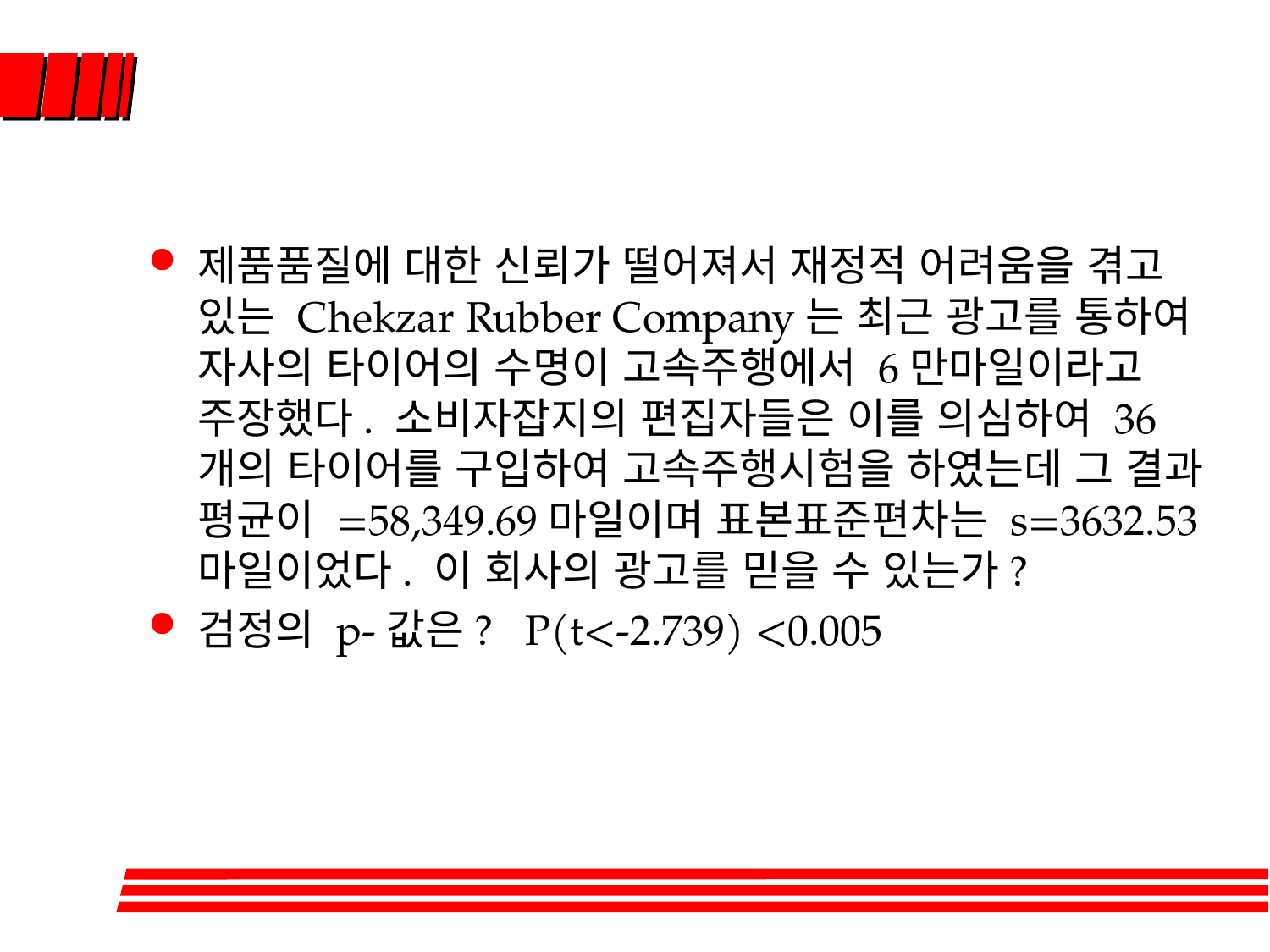

#
제품품질에 대한 신뢰가 떨어져서 재정적 어려움을 겪고 있는 Chekzar Rubber Company는 최근 광고를 통하여 자사의 타이어의 수명이 고속주행에서 6만마일이라고 주장했다. 소비자잡지의 편집자들은 이를 의심하여 36개의 타이어를 구입하여 고속주행시험을 하였는데 그 결과 평균이 =58,349.69마일이며 표본표준편차는 s=3632.53마일이었다. 이 회사의 광고를 믿을 수 있는가?
검정의 p-값은?   P(t<-2.739) <0.005